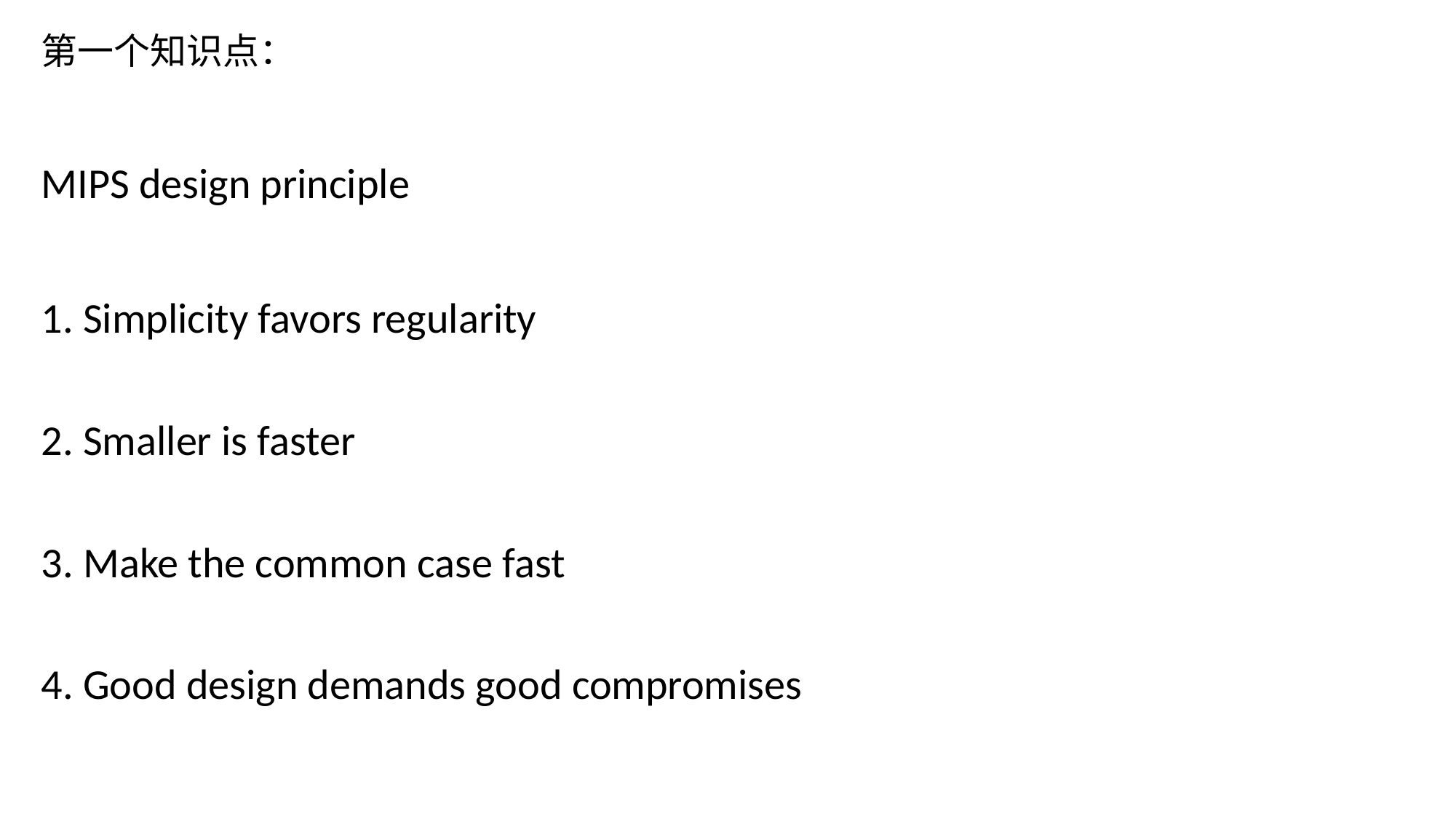

第一个知识点：
MIPS design principle
1. Simplicity favors regularity
2. Smaller is faster
3. Make the common case fast
4. Good design demands good compromises